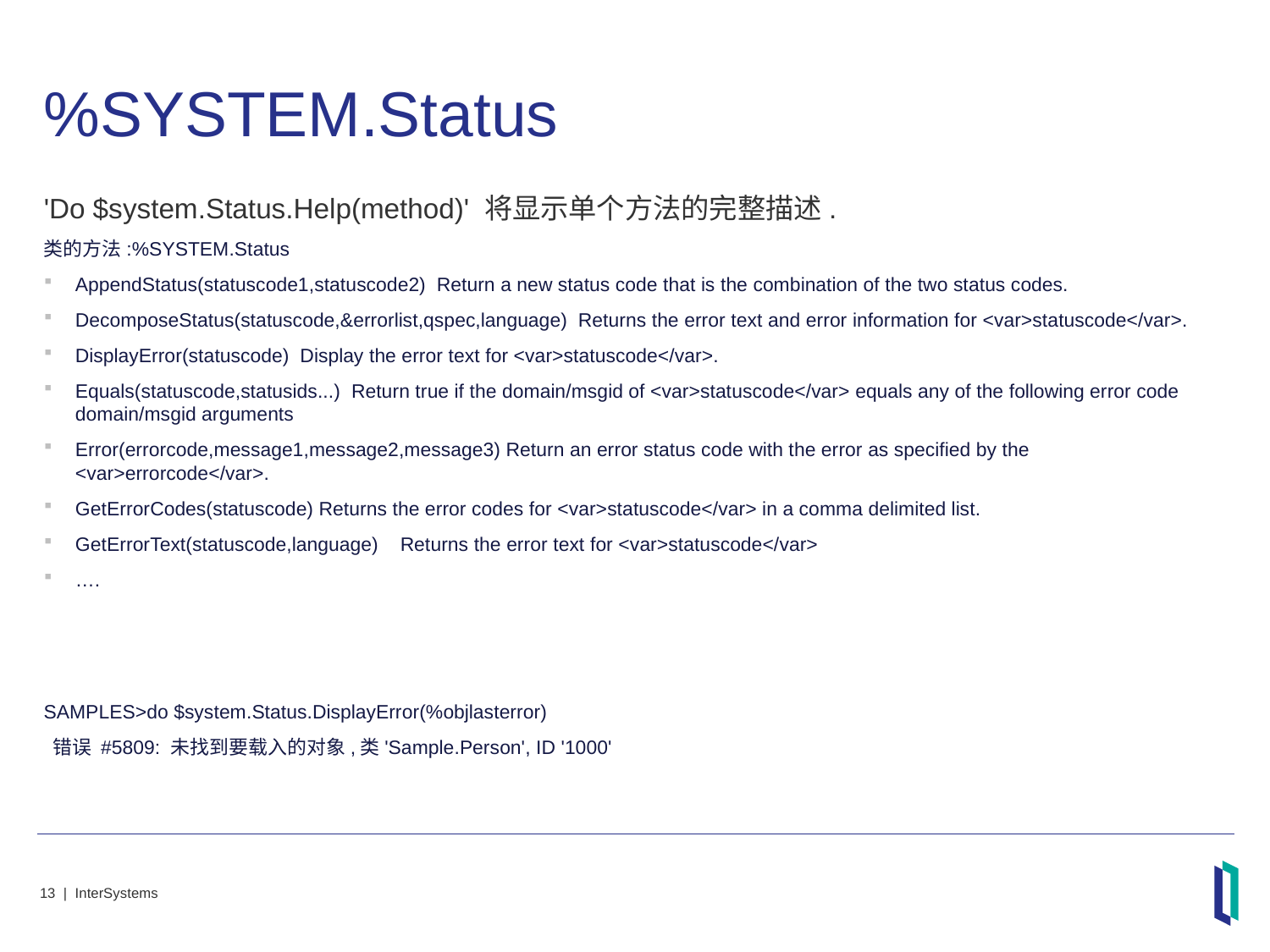

# %SYSTEM.Status
'Do $system.Status.Help(method)' 将显示单个方法的完整描述.
类的方法:%SYSTEM.Status
AppendStatus(statuscode1,statuscode2)  Return a new status code that is the combination of the two status codes.
DecomposeStatus(statuscode,&errorlist,qspec,language)  Returns the error text and error information for <var>statuscode</var>.
DisplayError(statuscode)  Display the error text for <var>statuscode</var>.
Equals(statuscode,statusids...)  Return true if the domain/msgid of <var>statuscode</var> equals any of the following error code domain/msgid arguments
Error(errorcode,message1,message2,message3) Return an error status code with the error as specified by the <var>errorcode</var>.
GetErrorCodes(statuscode) Returns the error codes for <var>statuscode</var> in a comma delimited list.
GetErrorText(statuscode,language)    Returns the error text for <var>statuscode</var>
….

SAMPLES>do $system.Status.DisplayError(%objlasterror)
 错误 #5809: 未找到要载入的对象,类'Sample.Person', ID '1000'